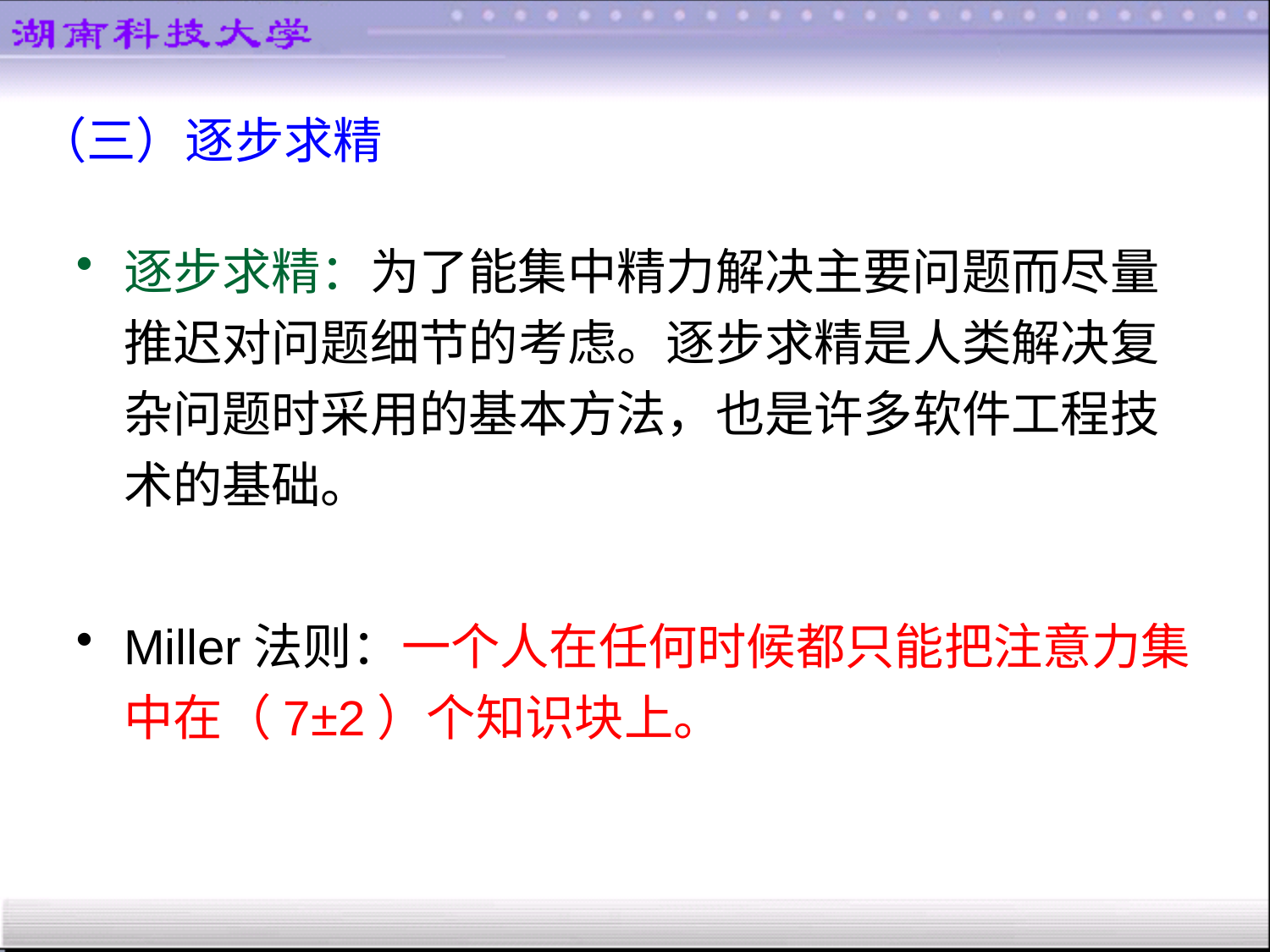

（三）逐步求精
逐步求精：为了能集中精力解决主要问题而尽量推迟对问题细节的考虑。逐步求精是人类解决复杂问题时采用的基本方法，也是许多软件工程技术的基础。

Miller法则：一个人在任何时候都只能把注意力集中在（7±2）个知识块上。